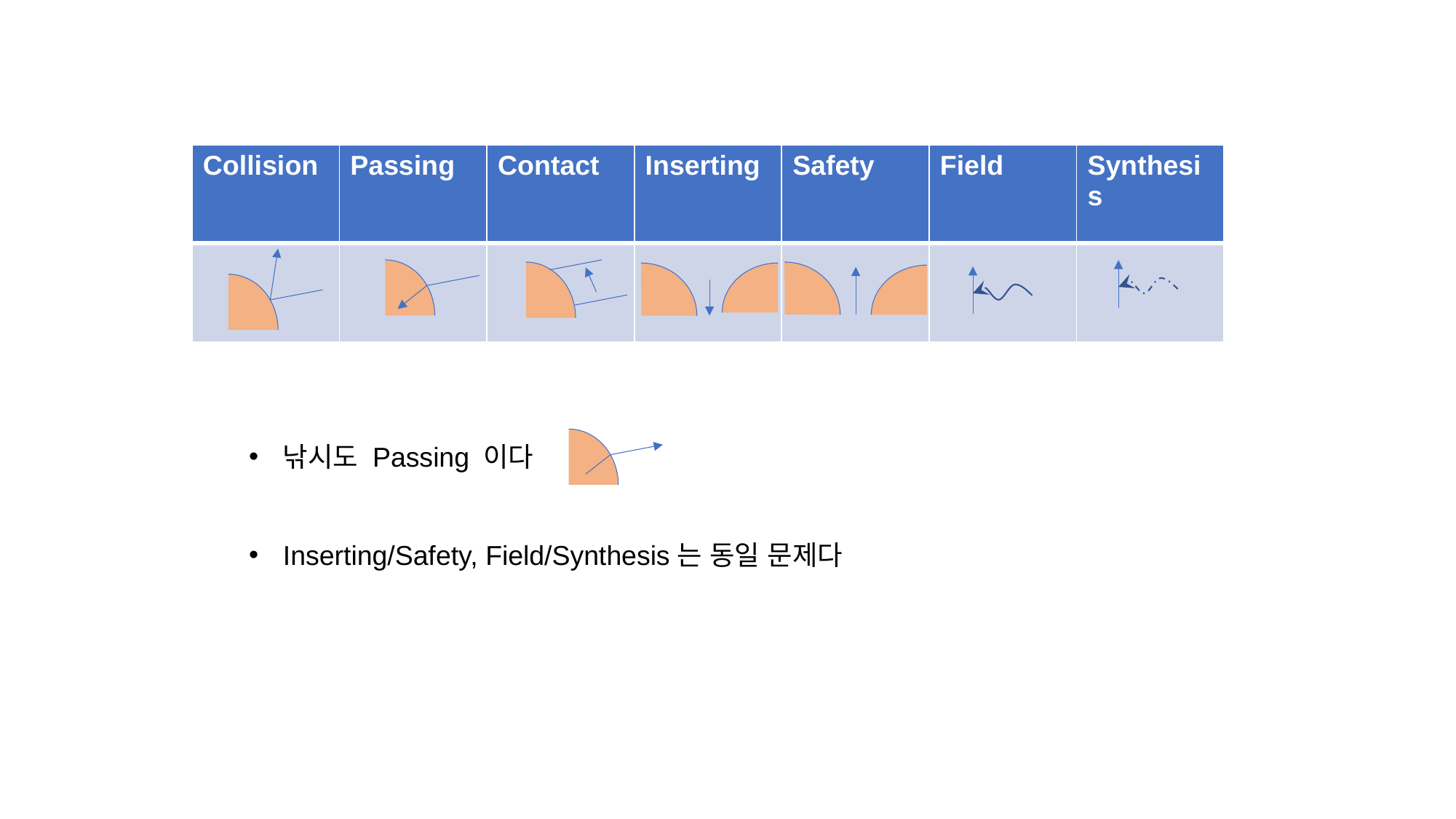

| Collision | Passing | Contact | Inserting | Safety | Field | Synthesis |
| --- | --- | --- | --- | --- | --- | --- |
|  |  |  |  |  |  |  |

낚시도 Passing 이다

Inserting/Safety, Field/Synthesis는 동일 문제다